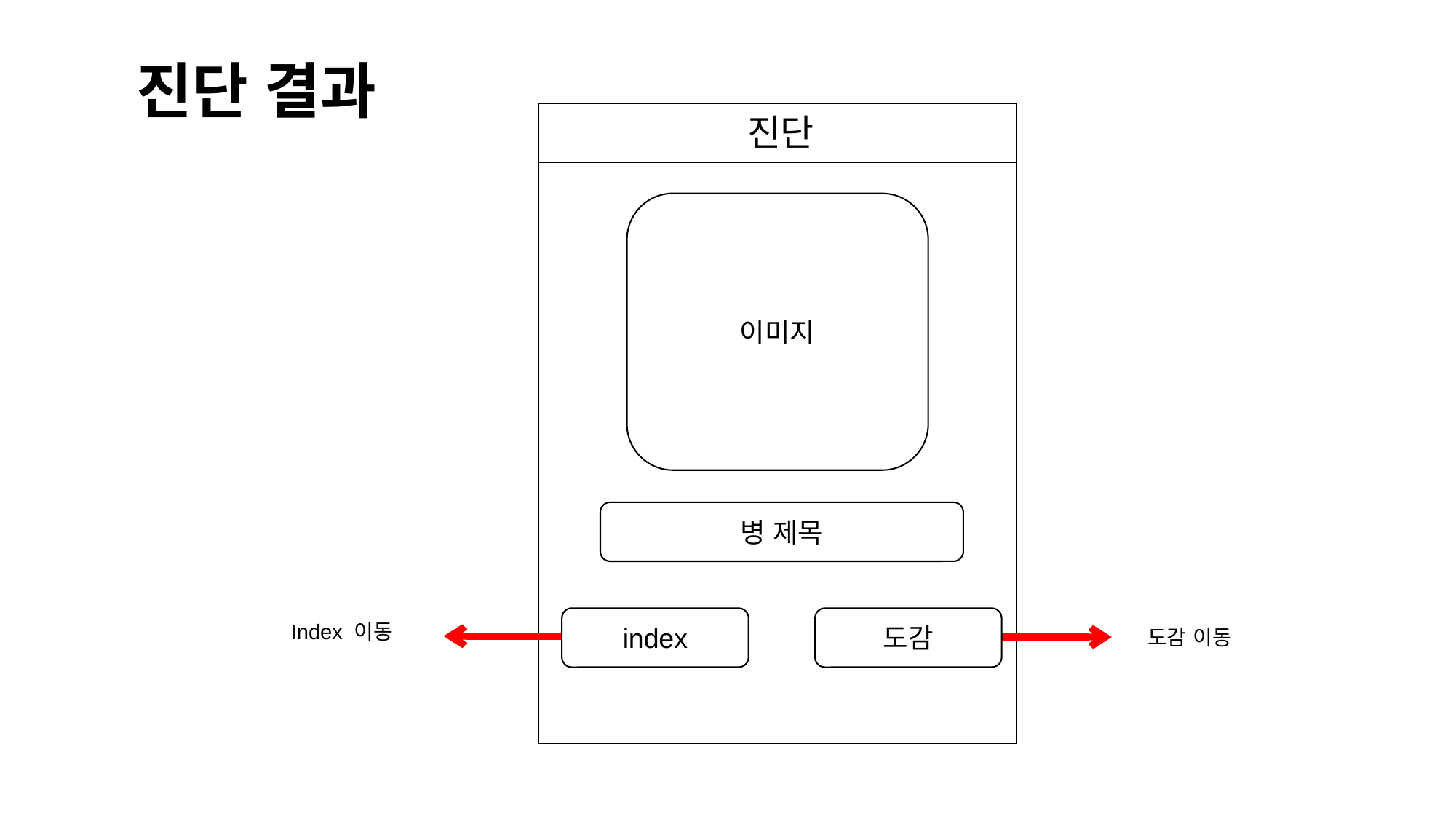

진단 결과

진단
이미지
병 제목
index
도감
Index 이동
  도감 이동